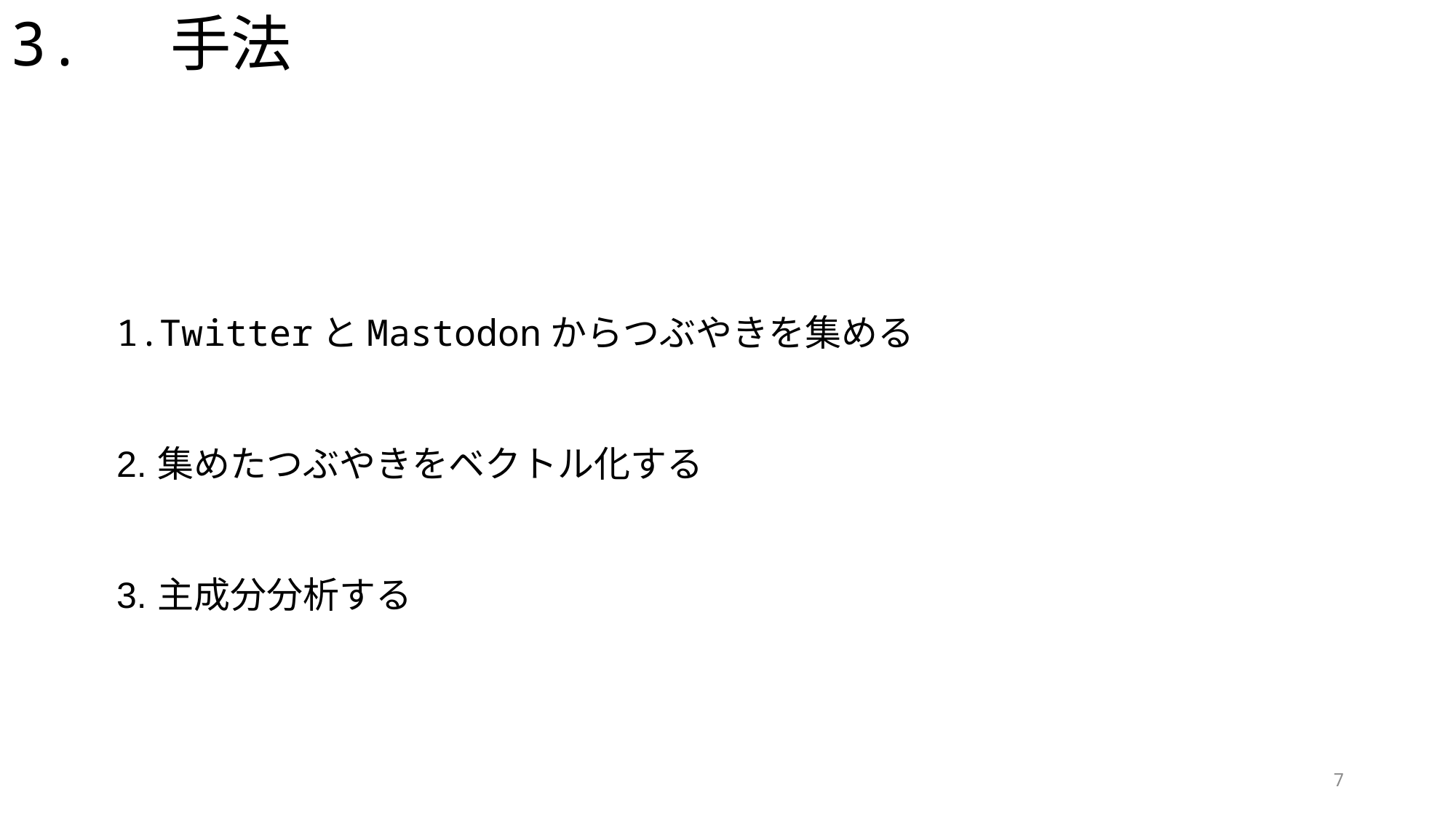

3.  手法
TwitterとMastodonからつぶやきを集める
集めたつぶやきをベクトル化する
主成分分析する
7